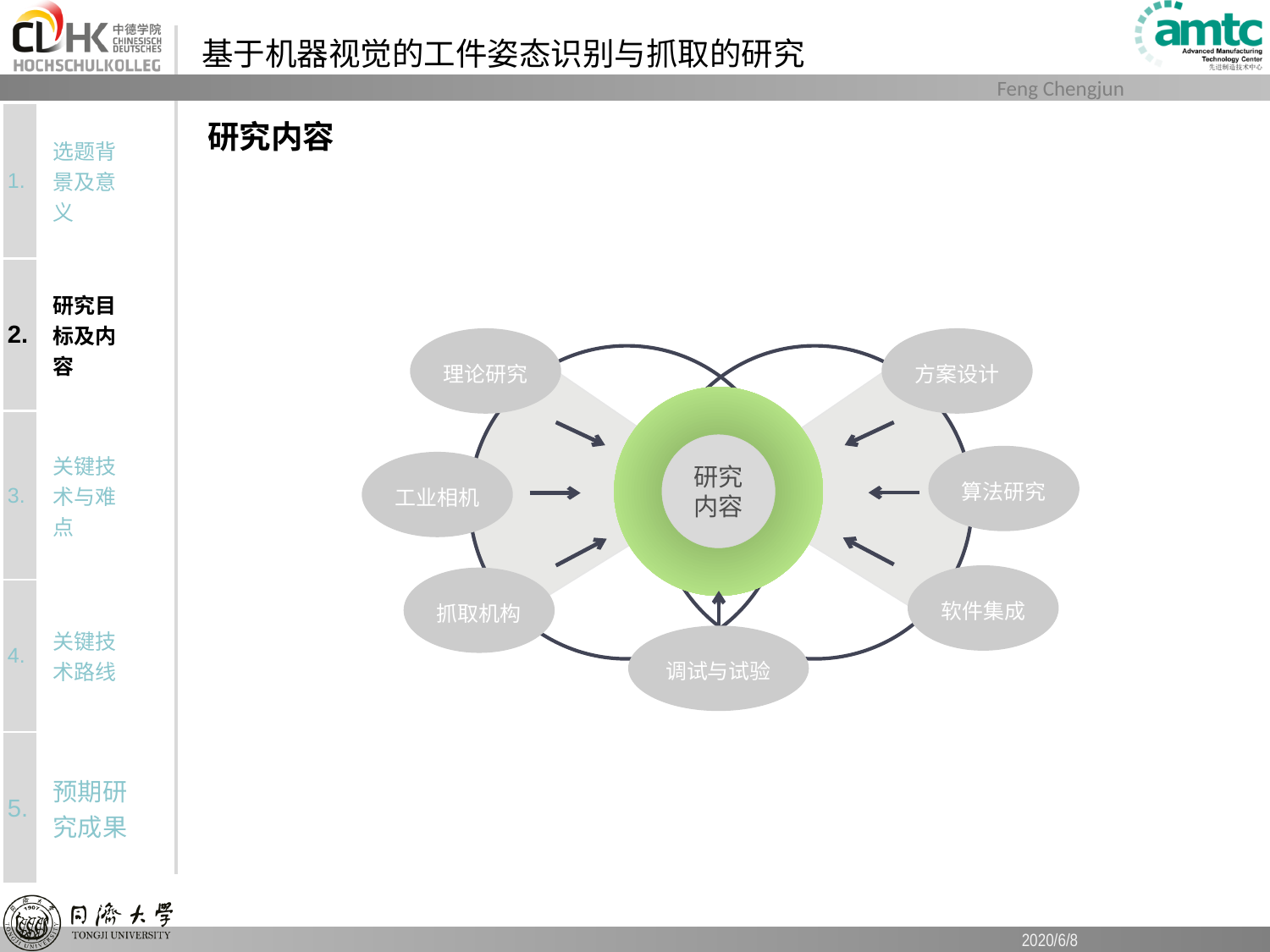

# 基于机器视觉的工件姿态识别与抓取的研究
| 1. | 选题背景及意义 |  |
| --- | --- | --- |
| 2. | 研究目标及内容 |  |
| 3. | 关键技术与难点 |  |
| 4. | 关键技术路线 |  |
| 5. | 预期研究成果 |  |
研究内容
理论研究
方案设计

研究内容
算法研究
工业相机
软件集成
抓取机构
调试与试验

2020/6/8